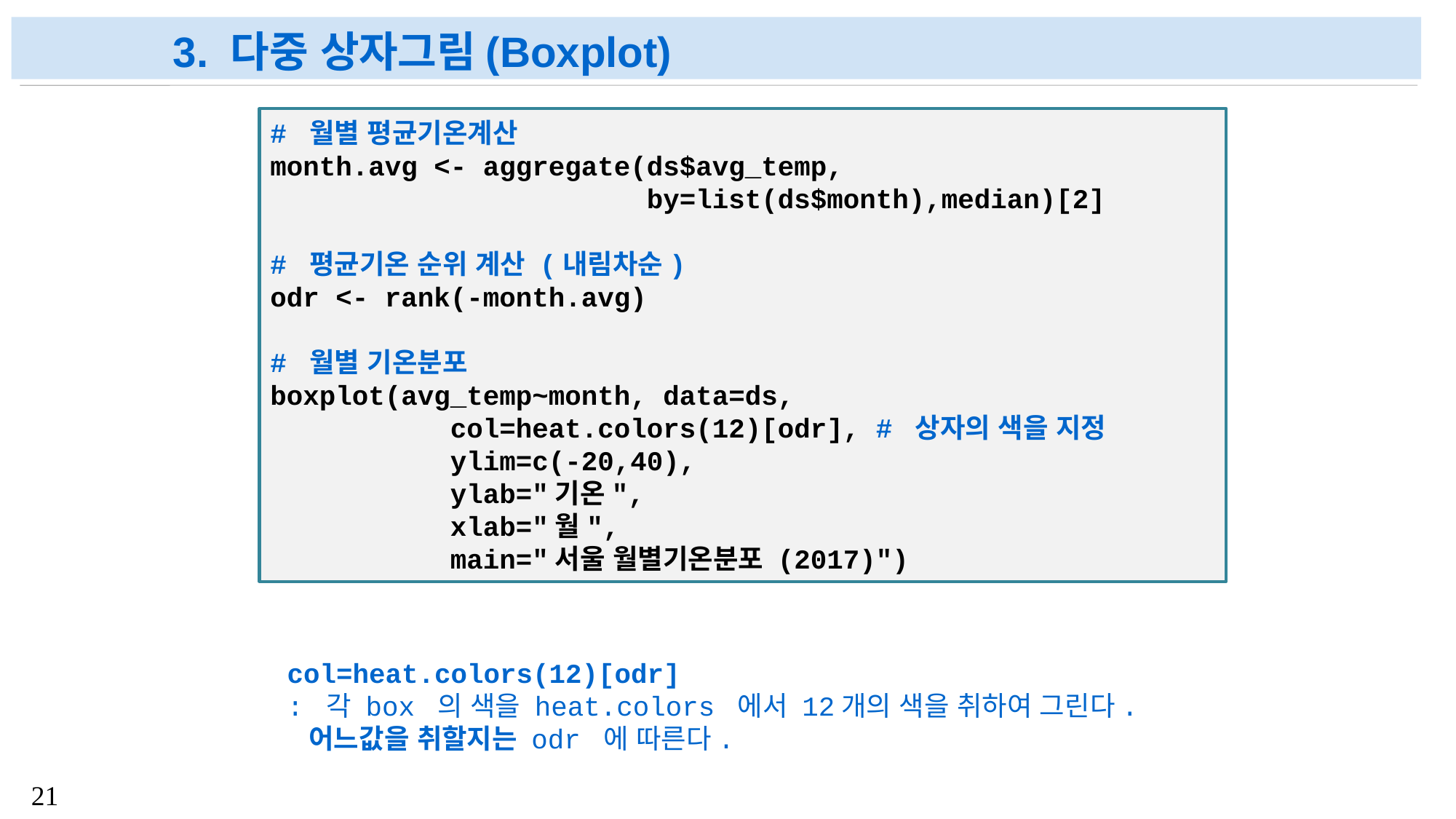

# 3. 다중 상자그림(Boxplot)
# 월별 평균기온계산
month.avg <- aggregate(ds$avg_temp,
                       by=list(ds$month),median)[2]

# 평균기온 순위 계산 (내림차순)
odr <- rank(-month.avg)

# 월별 기온분포
boxplot(avg_temp~month, data=ds,
           col=heat.colors(12)[odr], # 상자의 색을 지정
           ylim=c(-20,40),
           ylab="기온",
           xlab="월",
           main="서울 월별기온분포 (2017)")
col=heat.colors(12)[odr]
: 각 box 의 색을 heat.colors 에서 12개의 색을 취하여 그린다.
  어느값을 취할지는 odr 에 따른다.